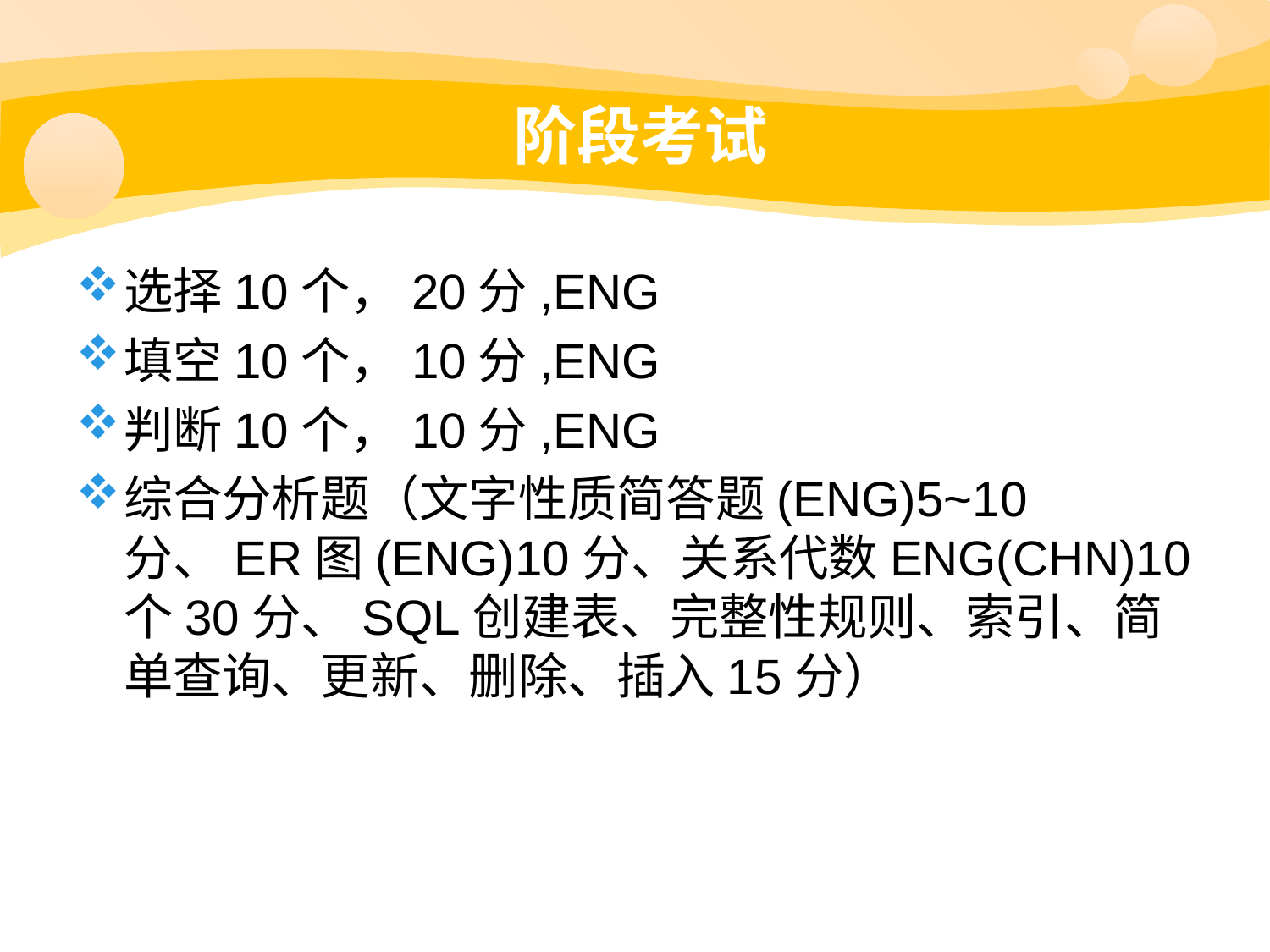

# 阶段考试
选择10个，20分,ENG
填空10个，10分,ENG
判断10个，10分,ENG
综合分析题（文字性质简答题(ENG)5~10分、ER图(ENG)10分、关系代数ENG(CHN)10个30分、SQL创建表、完整性规则、索引、简单查询、更新、删除、插入15分）